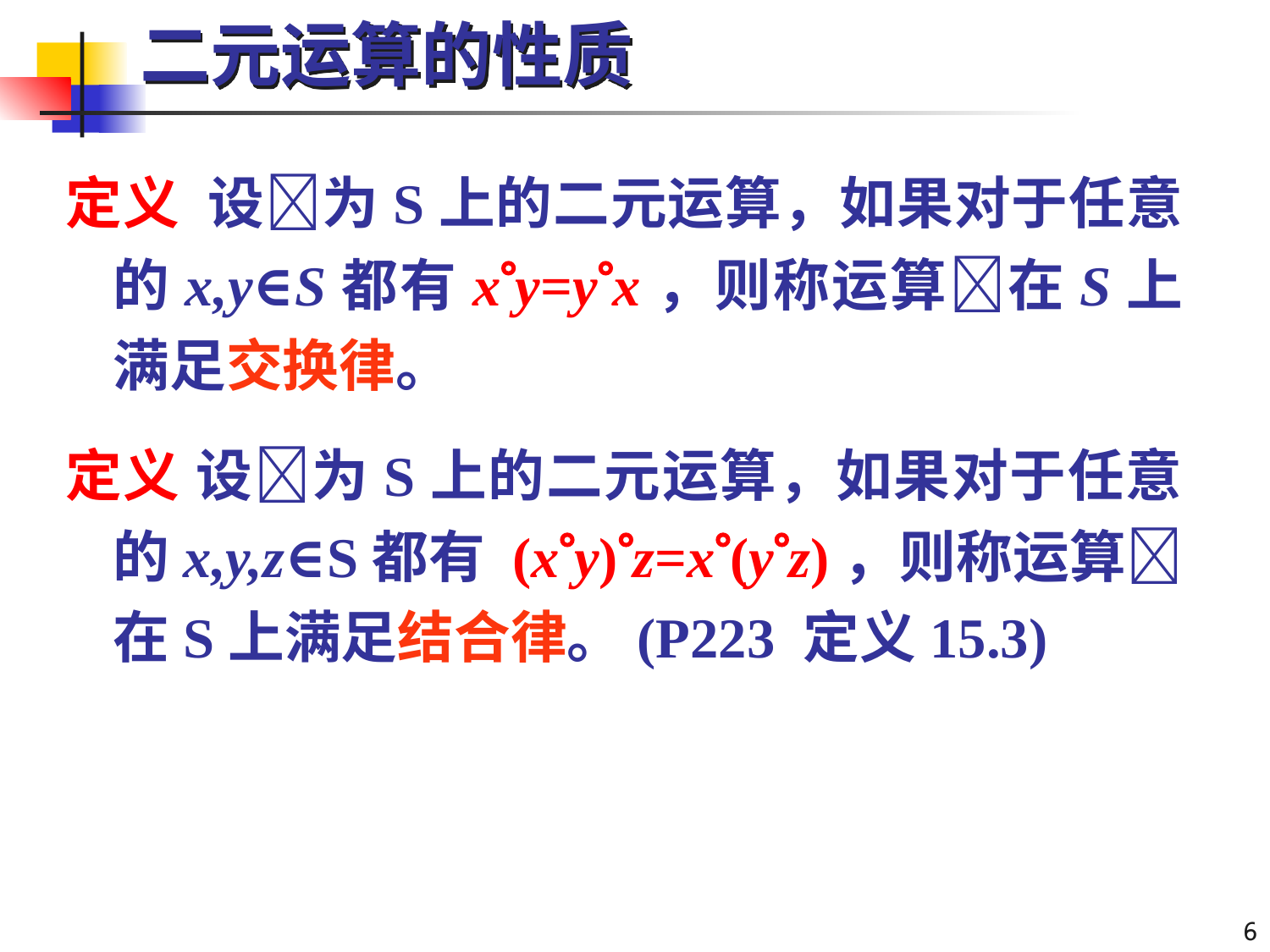

# 二元运算的性质
定义  设°为S上的二元运算，如果对于任意的x,y∈S都有x°y=y°x，则称运算°在S上满足交换律。
定义 设°为S上的二元运算，如果对于任意的x,y,z∈S都有 (x°y)°z=x°(y°z)，则称运算°在S上满足结合律。(P223 定义15.3)
6